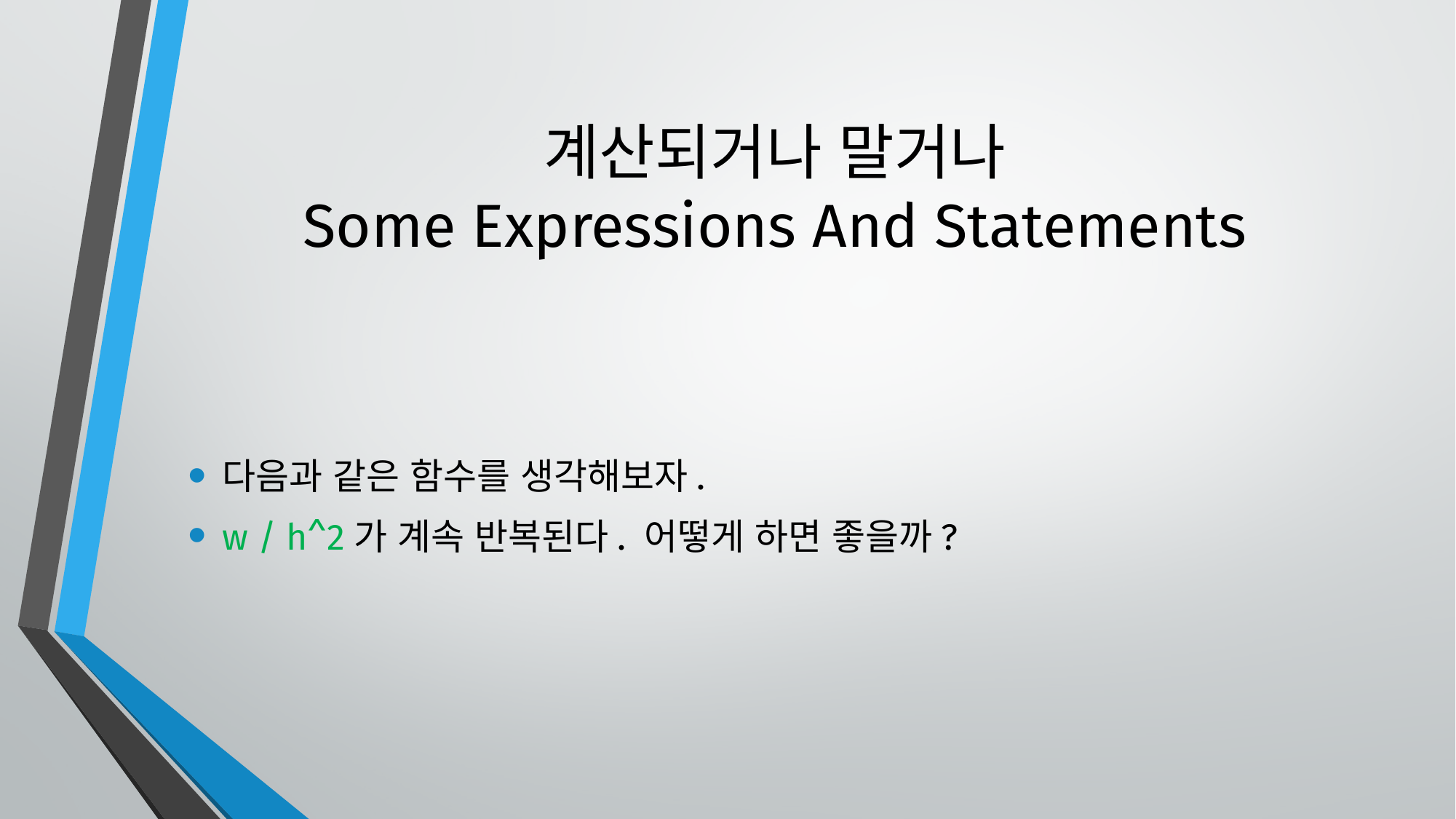

# 계산되거나 말거나 Some Expressions And Statements
다음과 같은 함수를 생각해보자.
w / h^2가 계속 반복된다. 어떻게 하면 좋을까?